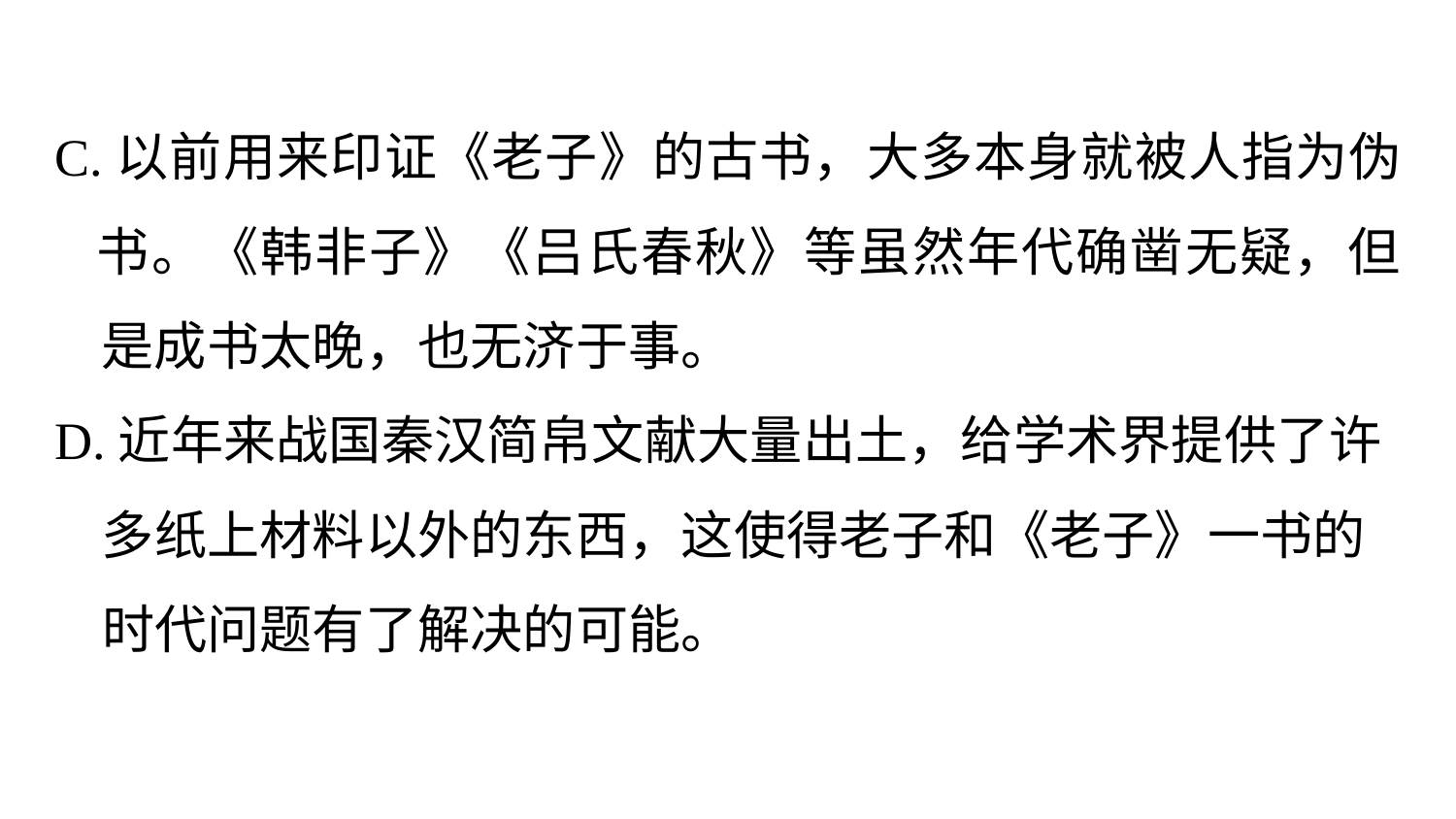

C.以前用来印证《老子》的古书，大多本身就被人指为伪
   书。《韩非子》《吕氏春秋》等虽然年代确凿无疑，但
    是成书太晚，也无济于事。
D.近年来战国秦汉简帛文献大量出土，给学术界提供了许
    多纸上材料以外的东西，这使得老子和《老子》一书的
    时代问题有了解决的可能。